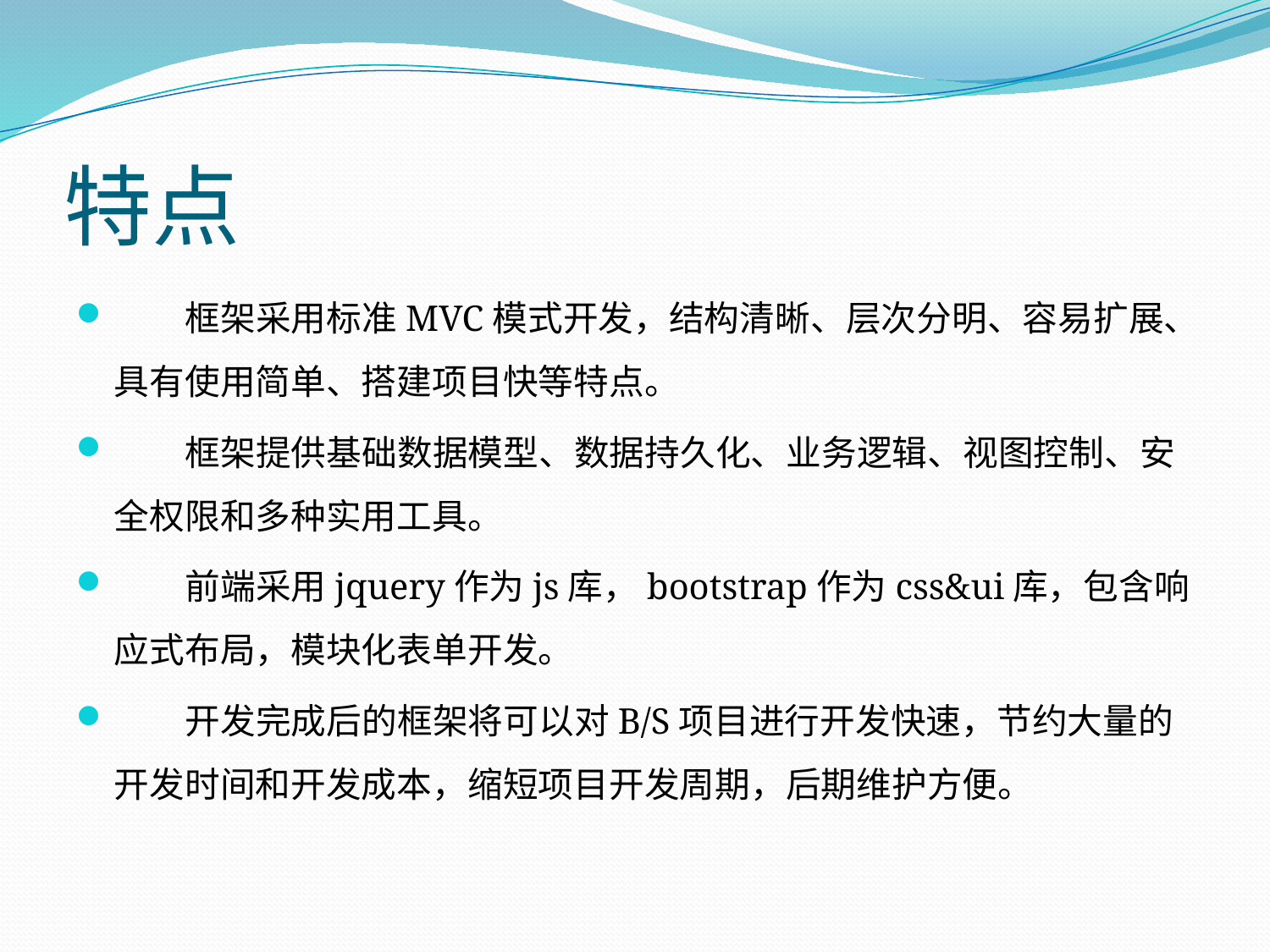

# 特点
        框架采用标准MVC模式开发，结构清晰、层次分明、容易扩展、具有使用简单、搭建项目快等特点。
        框架提供基础数据模型、数据持久化、业务逻辑、视图控制、安全权限和多种实用工具。
        前端采用jquery作为js库，bootstrap作为css&ui库，包含响应式布局，模块化表单开发。
        开发完成后的框架将可以对B/S项目进行开发快速，节约大量的开发时间和开发成本，缩短项目开发周期，后期维护方便。